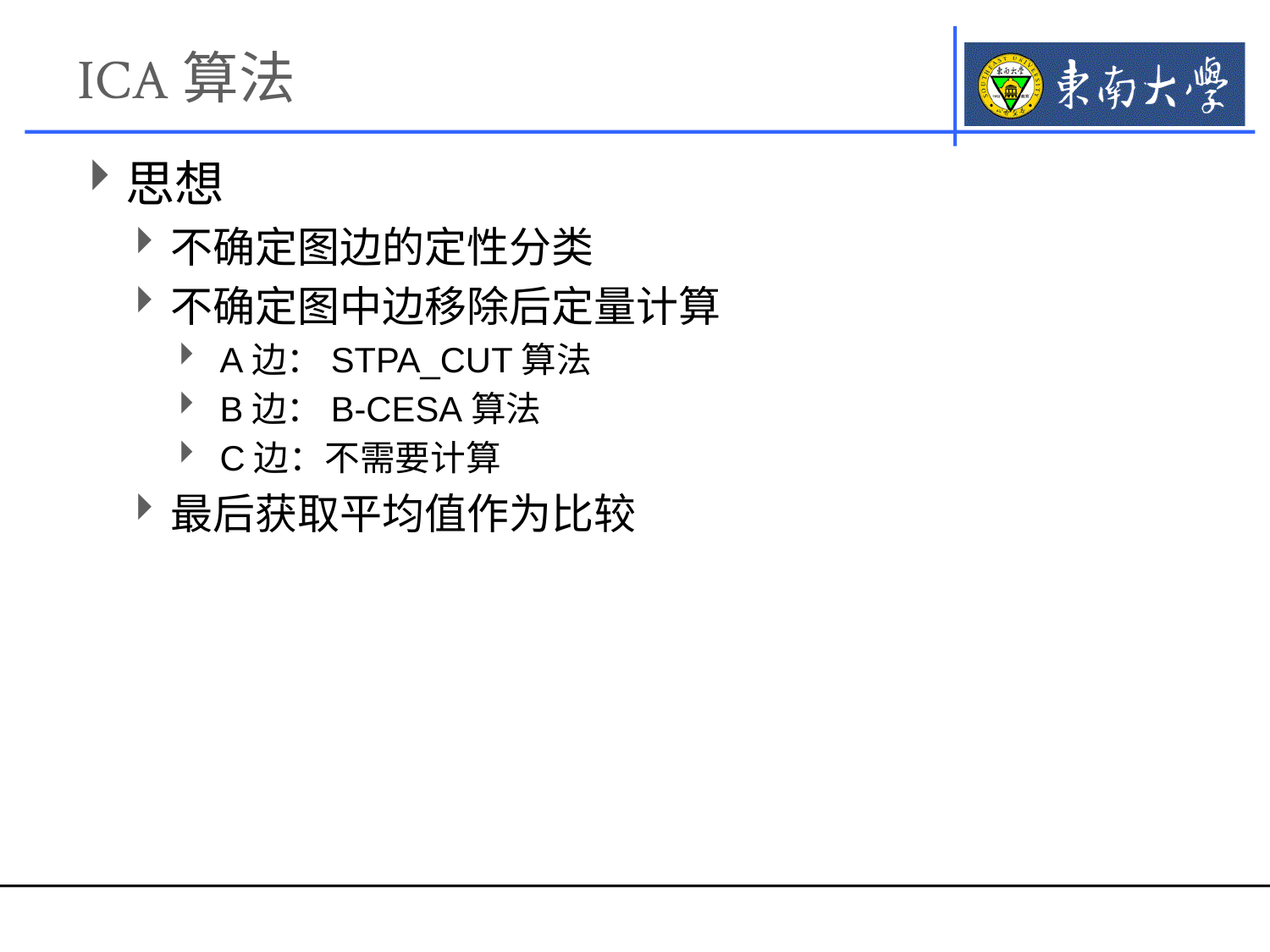

# ICA算法
思想
不确定图边的定性分类
不确定图中边移除后定量计算
A边：STPA_CUT算法
B边：B-CESA算法
C边：不需要计算
最后获取平均值作为比较